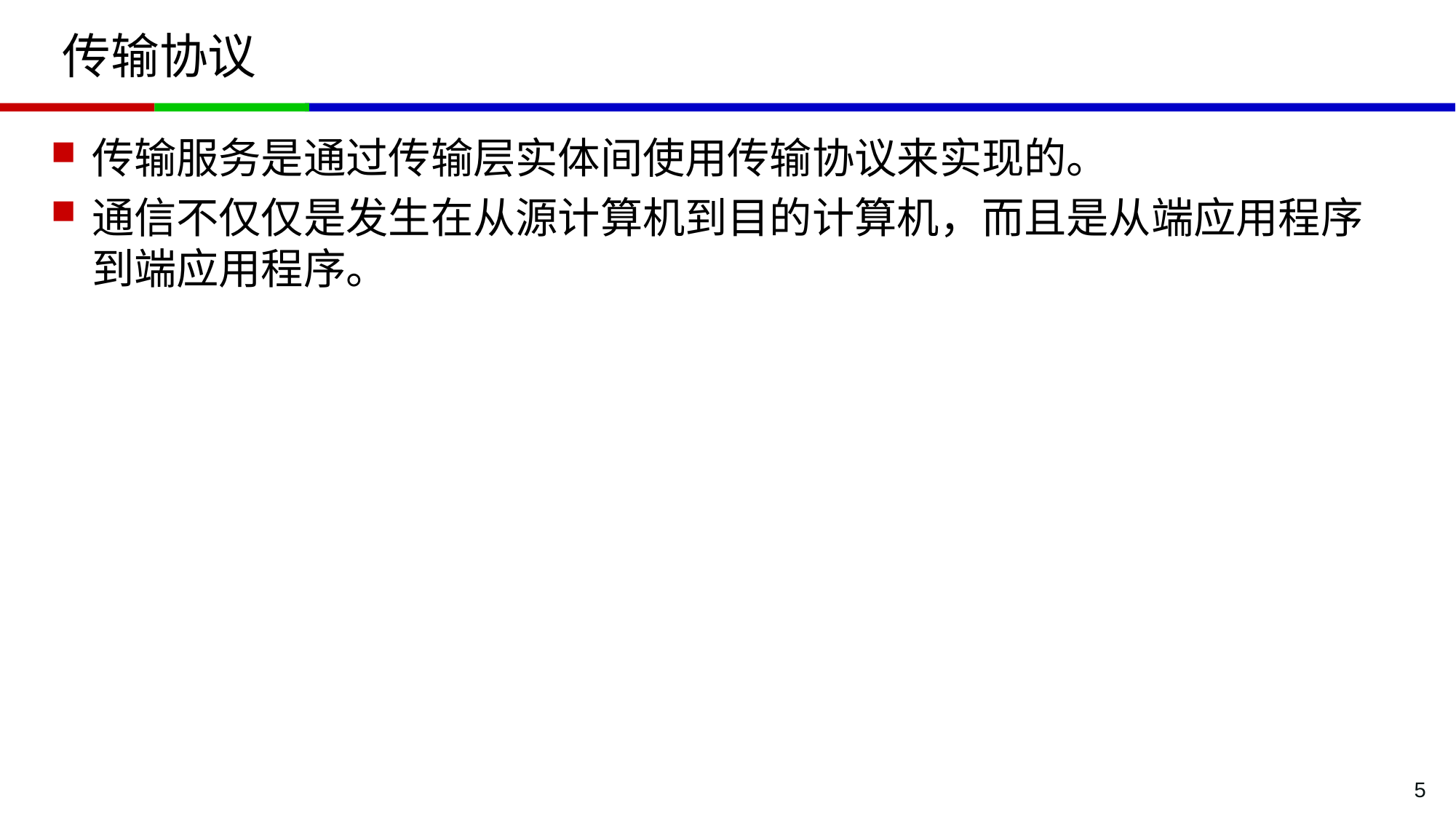

# 传输协议
传输服务是通过传输层实体间使用传输协议来实现的。
通信不仅仅是发生在从源计算机到目的计算机，而且是从端应用程序到端应用程序。
5